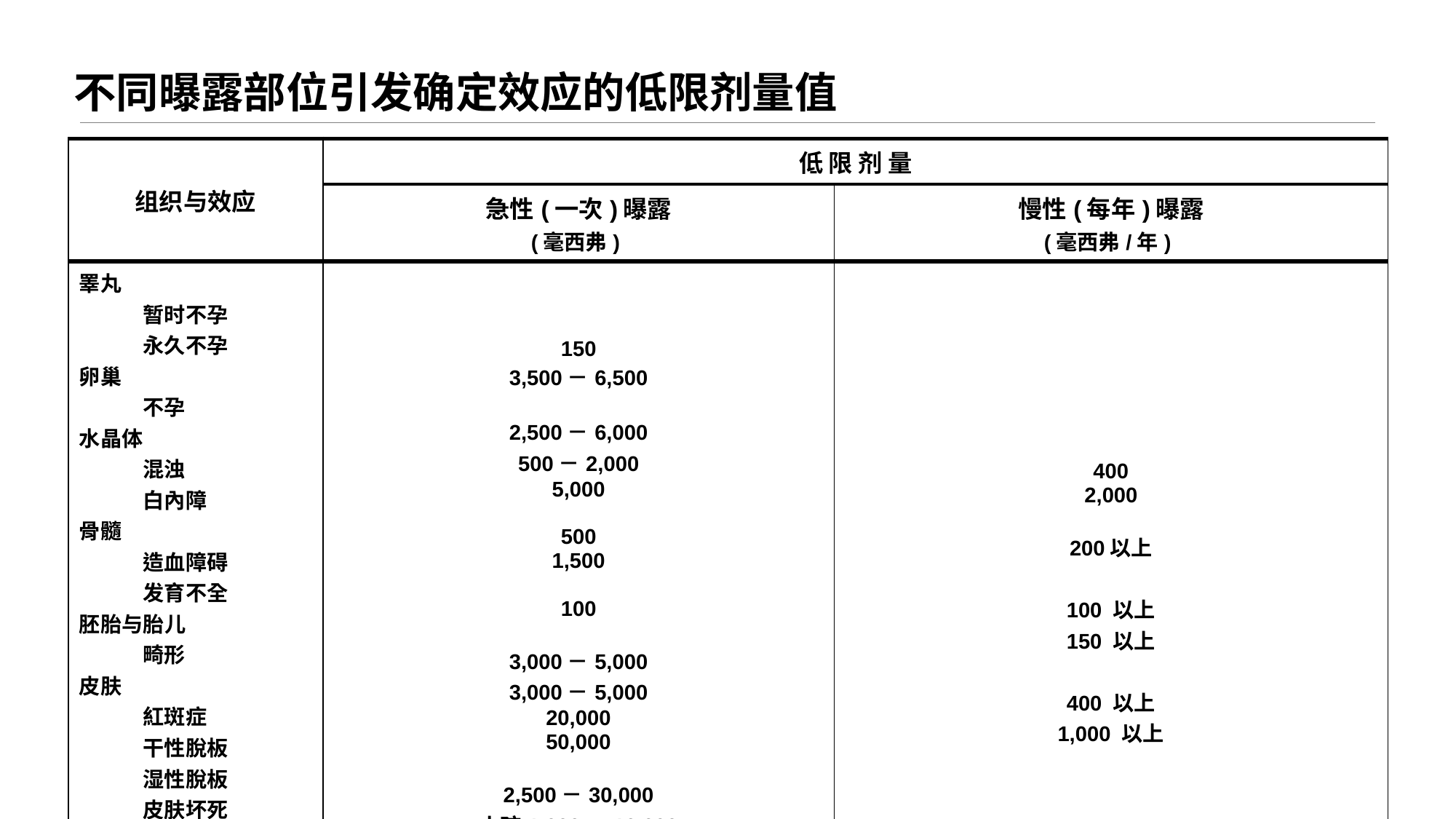

# 不同曝露部位引发确定效应的低限剂量值
| 组织与效应 | 低 限 剂 量 |  |
| --- | --- | --- |
|  | 急性(一次)曝露 (毫西弗) | 慢性(每年)曝露 (毫西弗/年) |
| 睪丸 　　　暂时不孕 　　　永久不孕 卵巢 　　　不孕 水晶体 　　　混浊 　　　白內障 骨髓 　　　造血障碍 　　　发育不全 胚胎与胎儿 　　　畸形 皮肤 　　　紅斑症 　　　干性脫板 　　　湿性脫板 　　　皮肤坏死 甲状腺 　　　功能降低 　　　急性发炎 | 150 3,500－6,500 2,500－6,000 500－2,000 5,000 500 1,500 100 3,000－5,000 3,000－5,000 20,000 50,000 2,500－30,000 小孩1,000－10,000 大于200,000以上 | 400 2,000 200以上 100 以上 150 以上 400 以上 1,000 以上 |

6